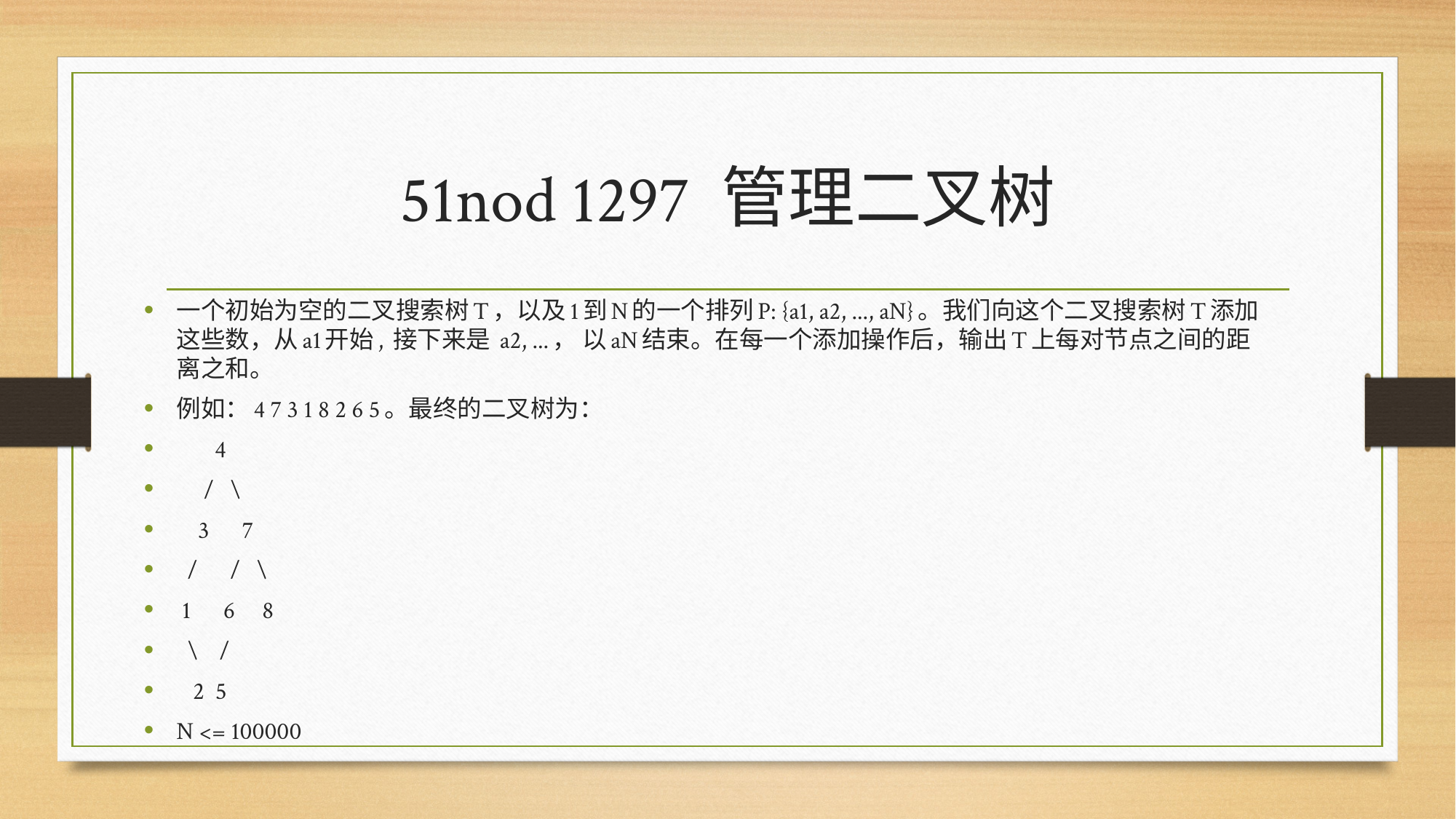

# 51nod 1297 管理二叉树
一个初始为空的二叉搜索树T，以及1到N的一个排列P: {a1, a2, ..., aN}。我们向这个二叉搜索树T添加这些数，从a1开始, 接下来是 a2, ...， 以aN结束。在每一个添加操作后，输出T上每对节点之间的距离之和。
例如：4 7 3 1 8 2 6 5。最终的二叉树为：
       4
     /   \
    3      7
  /      /   \
 1      6     8
  \    /
   2  5
N <= 100000